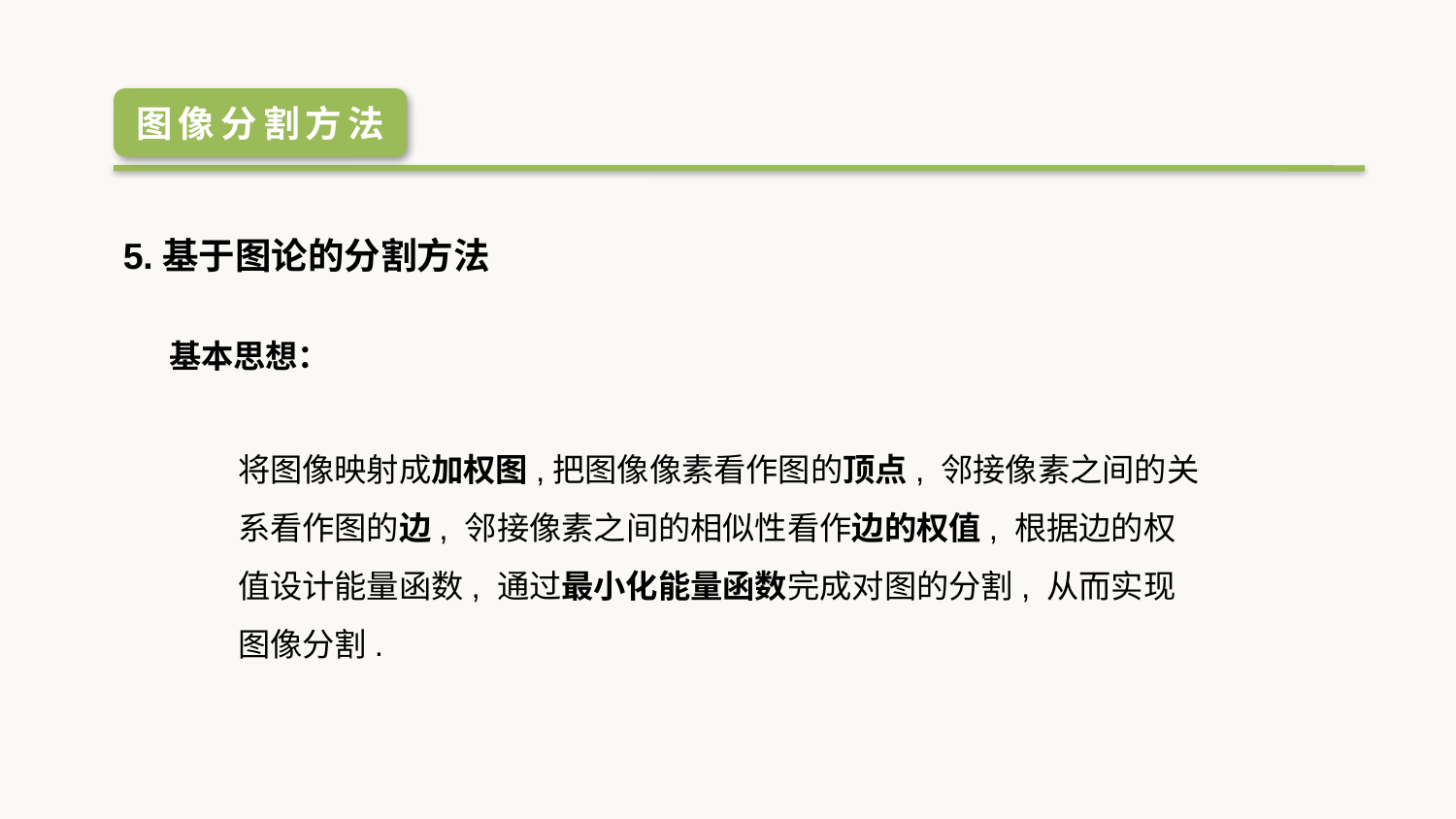

图像分割方法
5.基于图论的分割方法
基本思想：
将图像映射成加权图,把图像像素看作图的顶点, 邻接像素之间的关系看作图的边, 邻接像素之间的相似性看作边的权值, 根据边的权值设计能量函数, 通过最小化能量函数完成对图的分割, 从而实现图像分割.